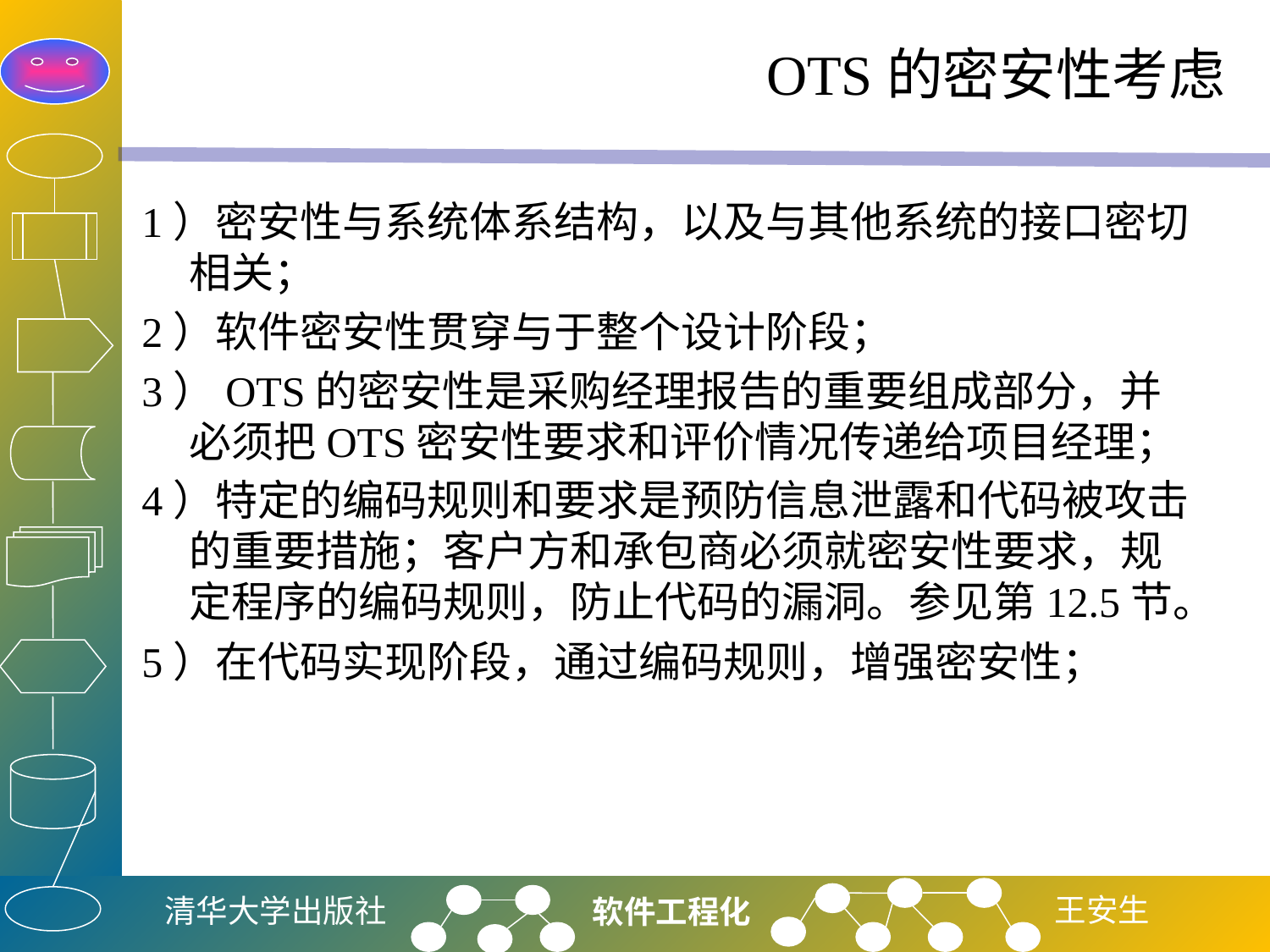

# OTS的密安性考虑
1）密安性与系统体系结构，以及与其他系统的接口密切相关；
2）软件密安性贯穿与于整个设计阶段；
3）OTS的密安性是采购经理报告的重要组成部分，并必须把OTS密安性要求和评价情况传递给项目经理；
4）特定的编码规则和要求是预防信息泄露和代码被攻击的重要措施；客户方和承包商必须就密安性要求，规定程序的编码规则，防止代码的漏洞。参见第12.5节。
5）在代码实现阶段，通过编码规则，增强密安性；